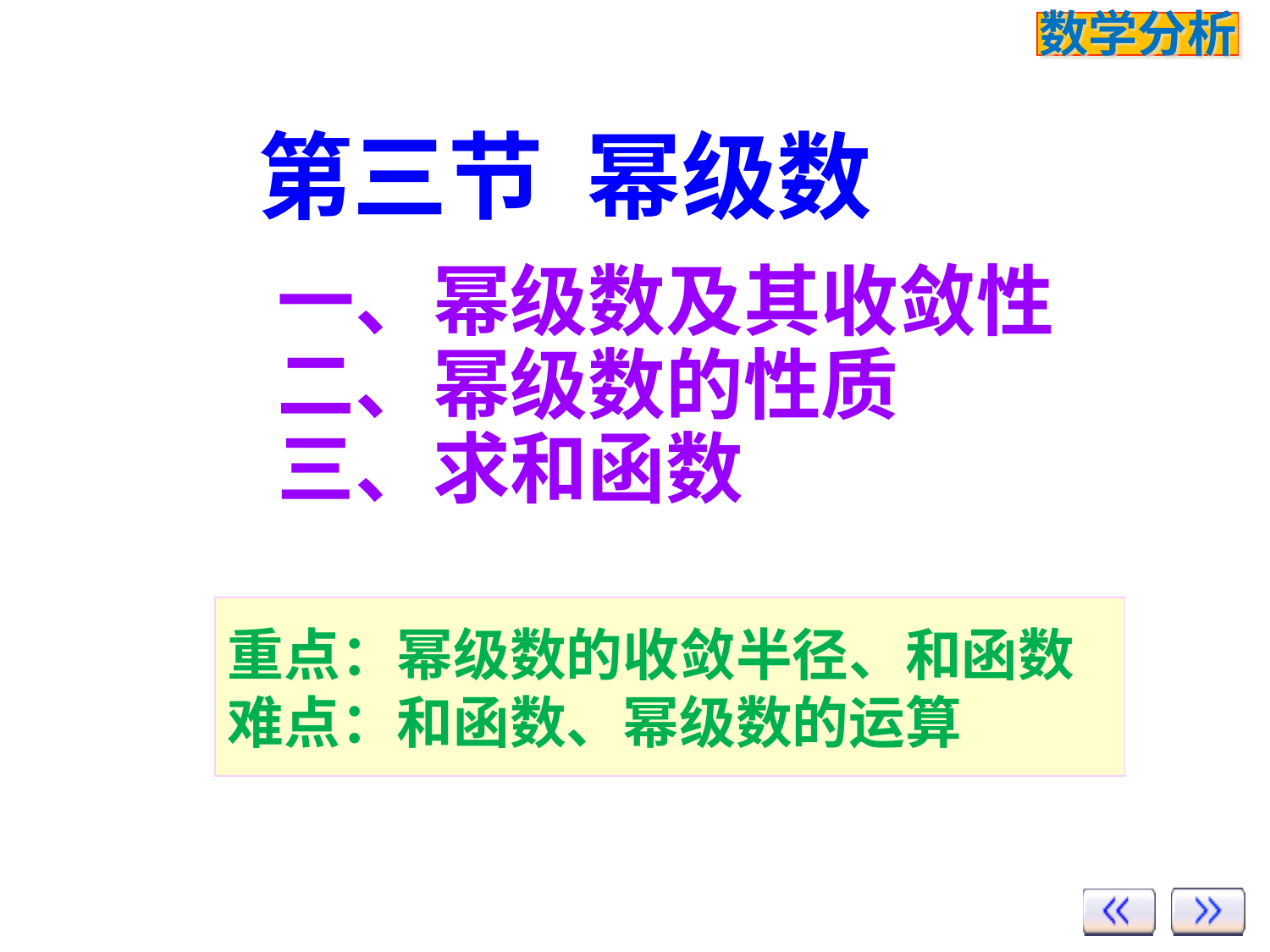

第三节  幂级数
一、幂级数及其收敛性
二、幂级数的性质
三、求和函数
重点：幂级数的收敛半径、和函数
难点：和函数、幂级数的运算